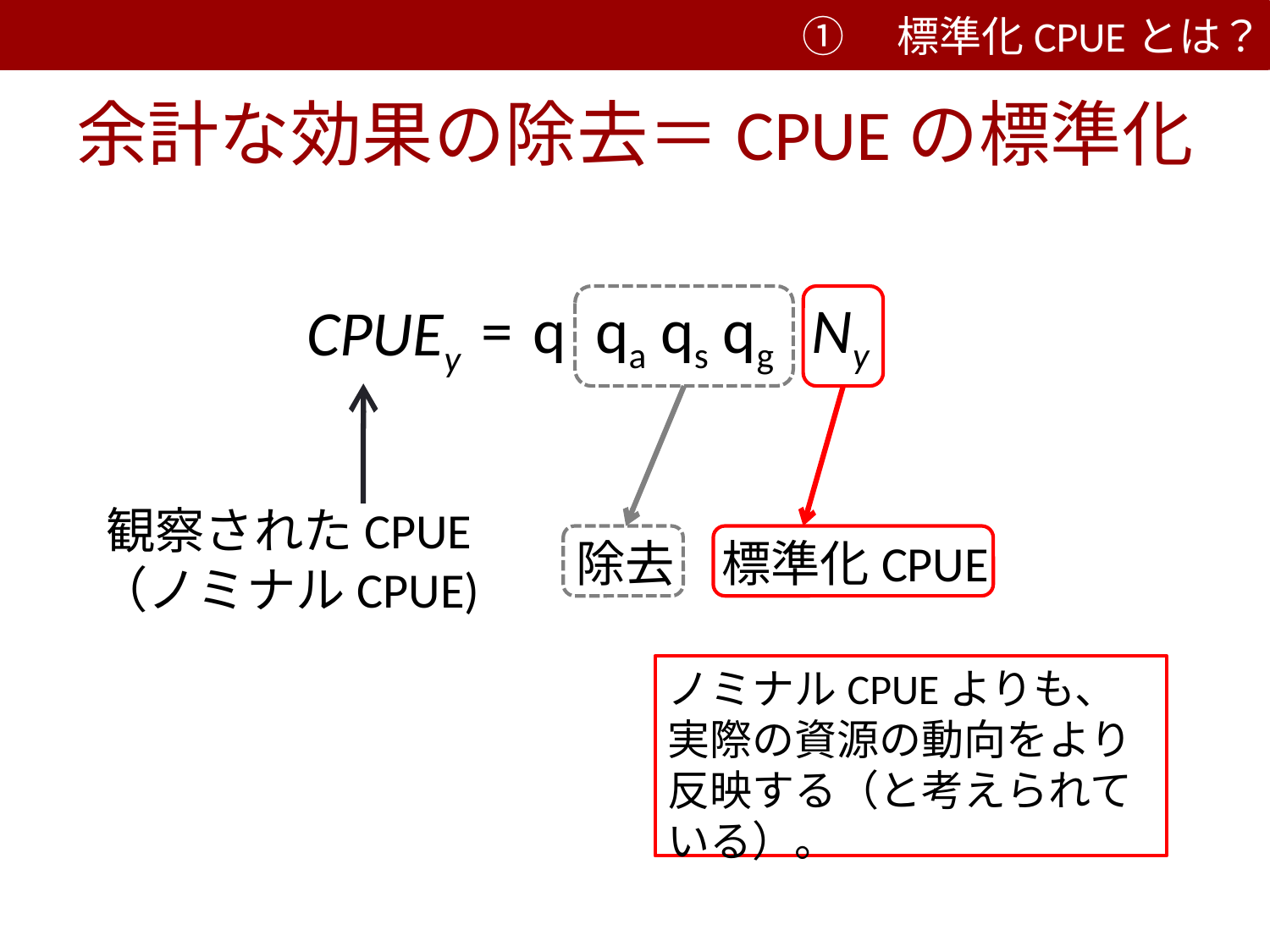

①　標準化CPUEとは？
# 余計な効果の除去＝CPUEの標準化
=
Ny
q  qa qs qg
CPUEy

観察されたCPUE
（ノミナルCPUE)
除去
標準化CPUE
ノミナルCPUEよりも、実際の資源の動向をより反映する（と考えられている）。